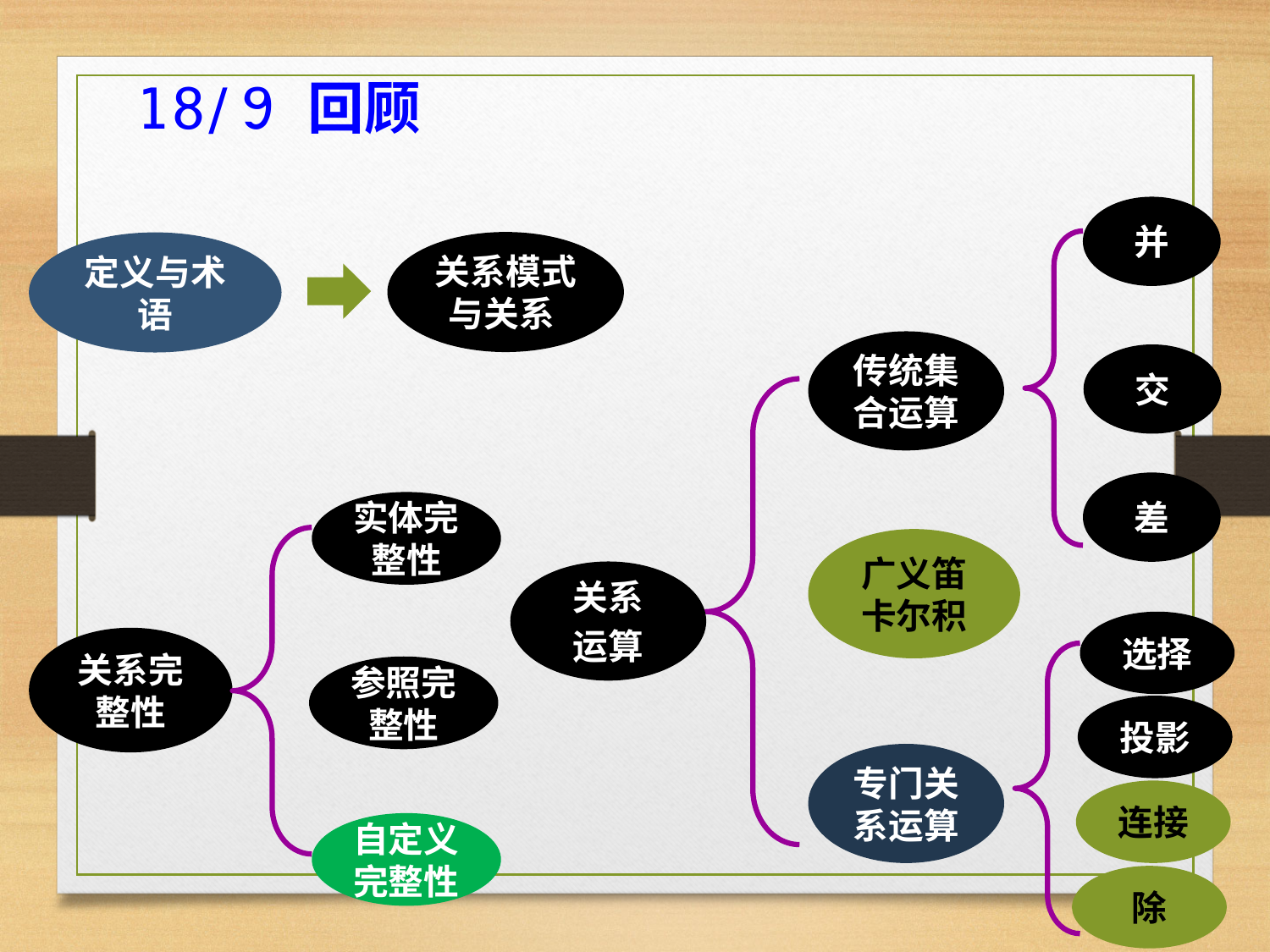

18/9 回顾
并

交
差
关系模式与关系
定义与术语

传统集合运算

关系
运算
专门关系运算
广义笛卡尔积
实体完整性

关系完整性
参照完整性
自定义完整性
选择

投影
连接
除